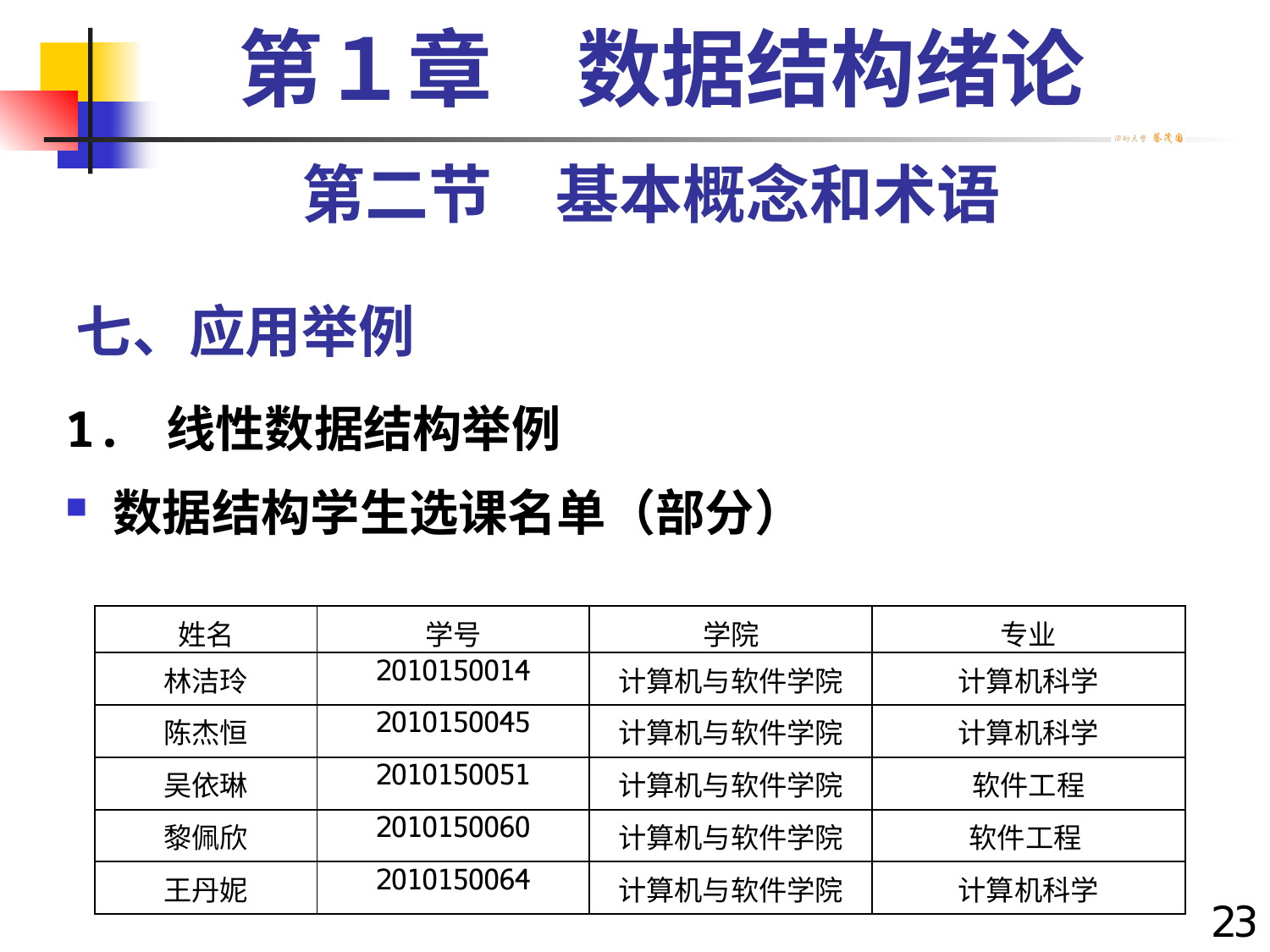

第１章　数据结构绪论
第二节　基本概念和术语
# 七、应用举例
1. 线性数据结构举例
数据结构学生选课名单（部分）
| 姓名 | 学号 | 学院 | 专业 |
| --- | --- | --- | --- |
| 林洁玲 | 2010150014 | 计算机与软件学院 | 计算机科学 |
| 陈杰恒 | 2010150045 | 计算机与软件学院 | 计算机科学 |
| 吴依琳 | 2010150051 | 计算机与软件学院 | 软件工程 |
| 黎佩欣 | 2010150060 | 计算机与软件学院 | 软件工程 |
| 王丹妮 | 2010150064 | 计算机与软件学院 | 计算机科学 |
23